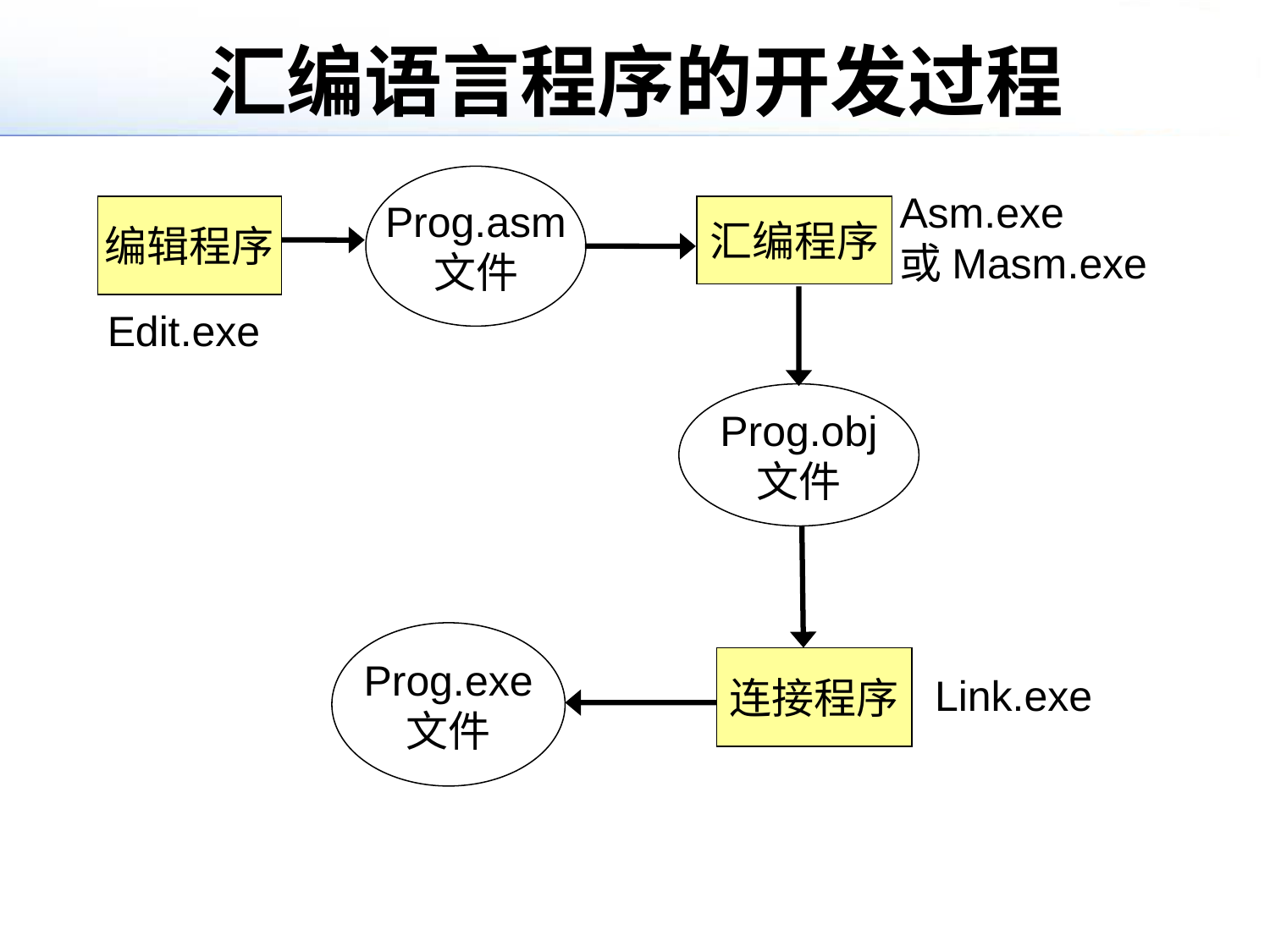

# 汇编语言程序的开发过程
Prog.asm
文件
Asm.exe
或Masm.exe
编辑程序
汇编程序

Edit.exe
Prog.obj
文件

Prog.exe
文件
连接程序
Link.exe